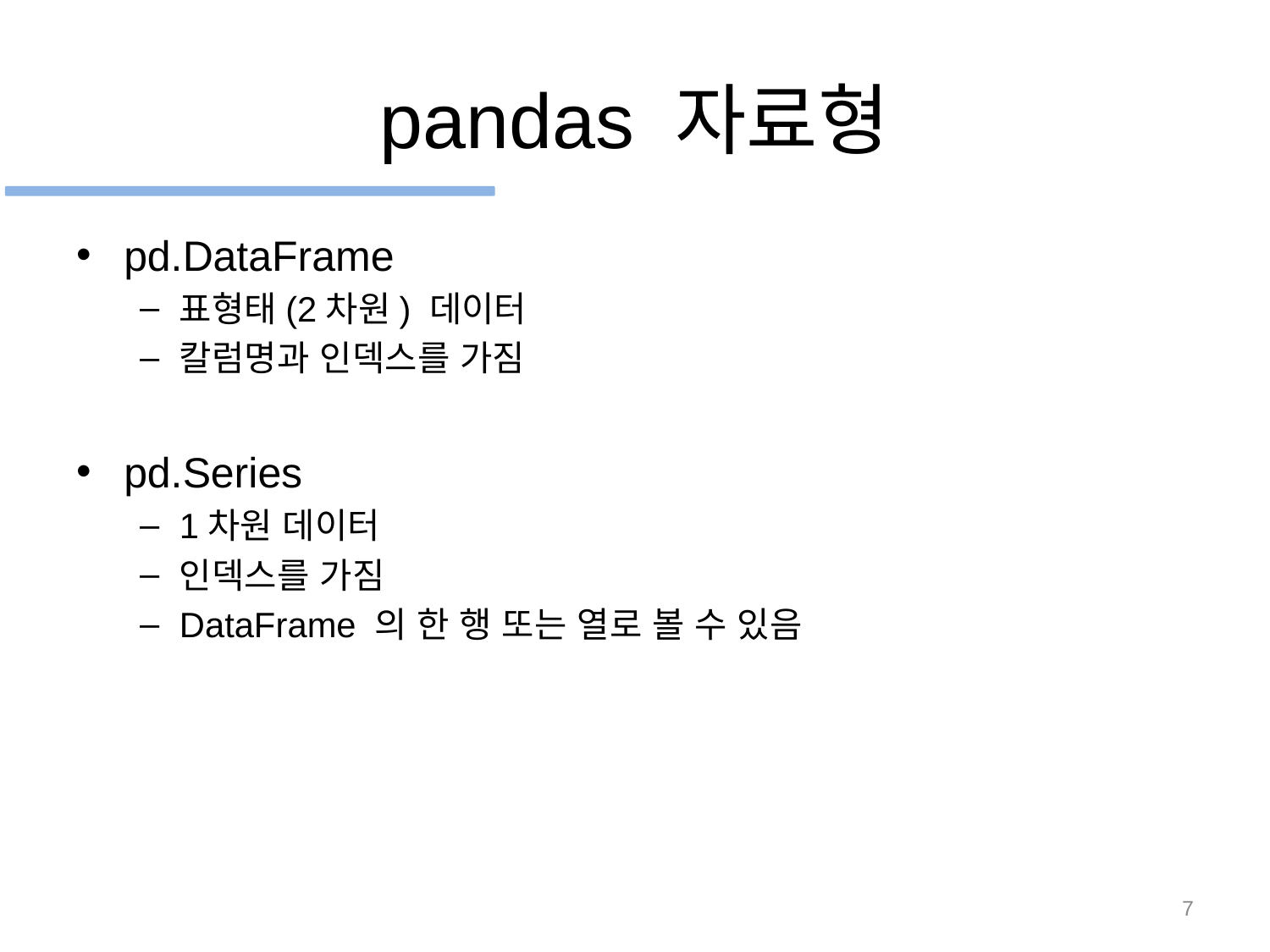

# pandas 자료형

pd.DataFrame
표형태(2차원) 데이터
칼럼명과 인덱스를 가짐

pd.Series
1차원 데이터
인덱스를 가짐
DataFrame 의 한 행 또는 열로 볼 수 있음
7